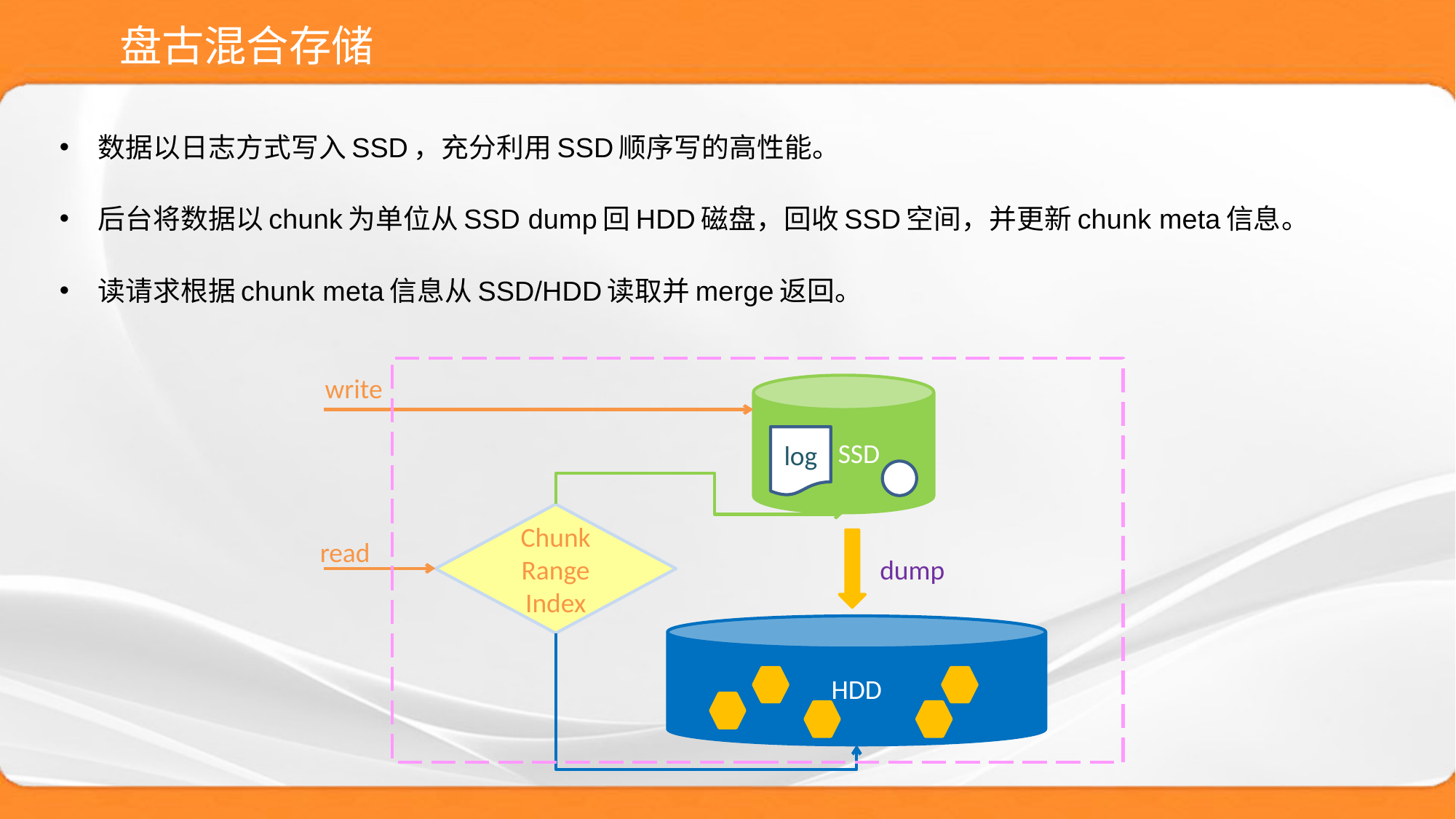

# 盘古混合存储
数据以日志方式写入SSD，充分利用SSD顺序写的高性能。
后台将数据以chunk为单位从SSD dump回HDD磁盘，回收SSD空间，并更新chunk meta信息。
读请求根据chunk meta信息从SSD/HDD读取并merge返回。

write
     SSD
log

Chunk Range Index
read

dump
HDD